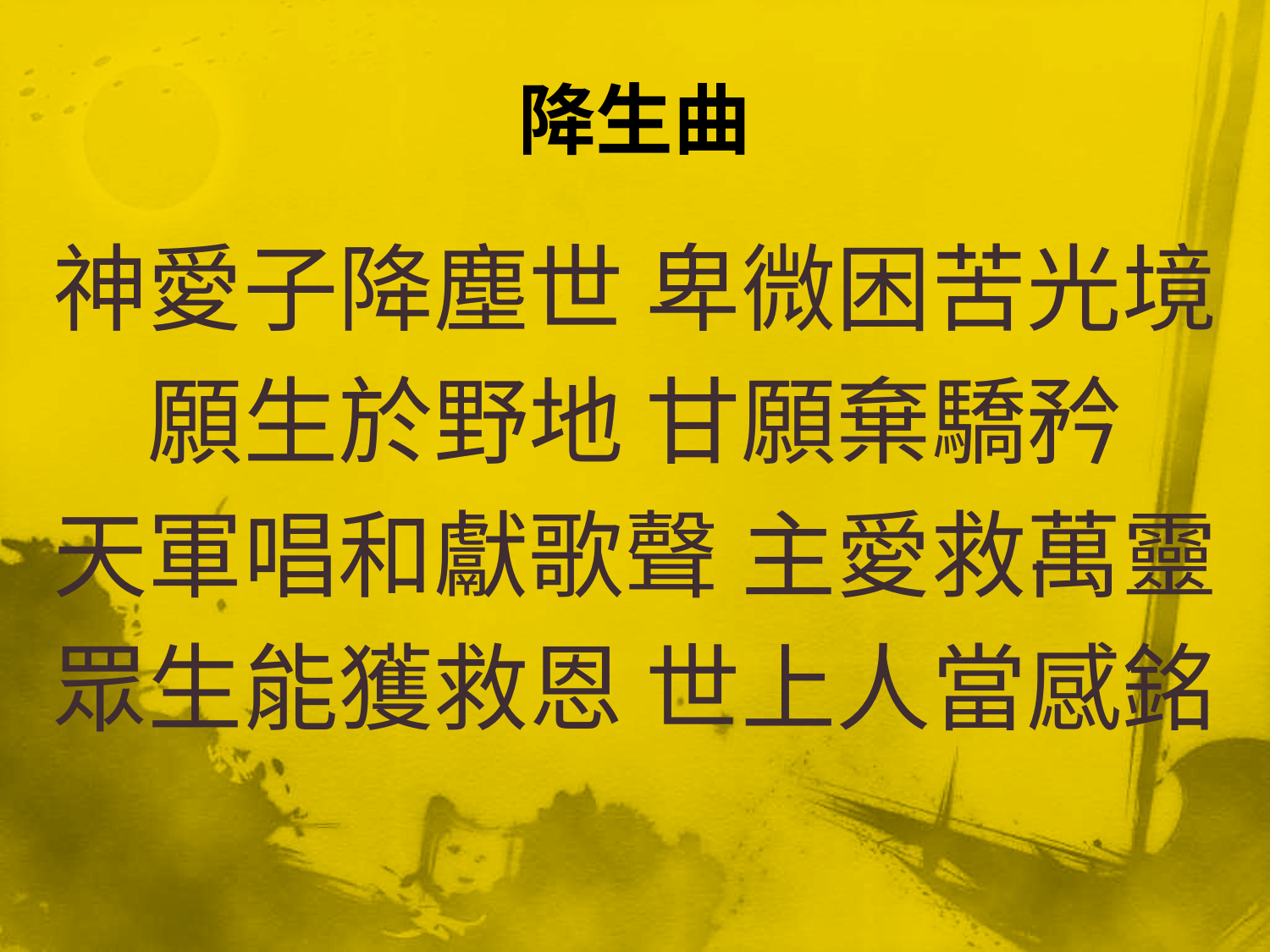

# 降生曲
神愛子降塵世 卑微困苦光境
願生於野地 甘願棄驕矜
天軍唱和獻歌聲 主愛救萬靈
眾生能獲救恩 世上人當感銘